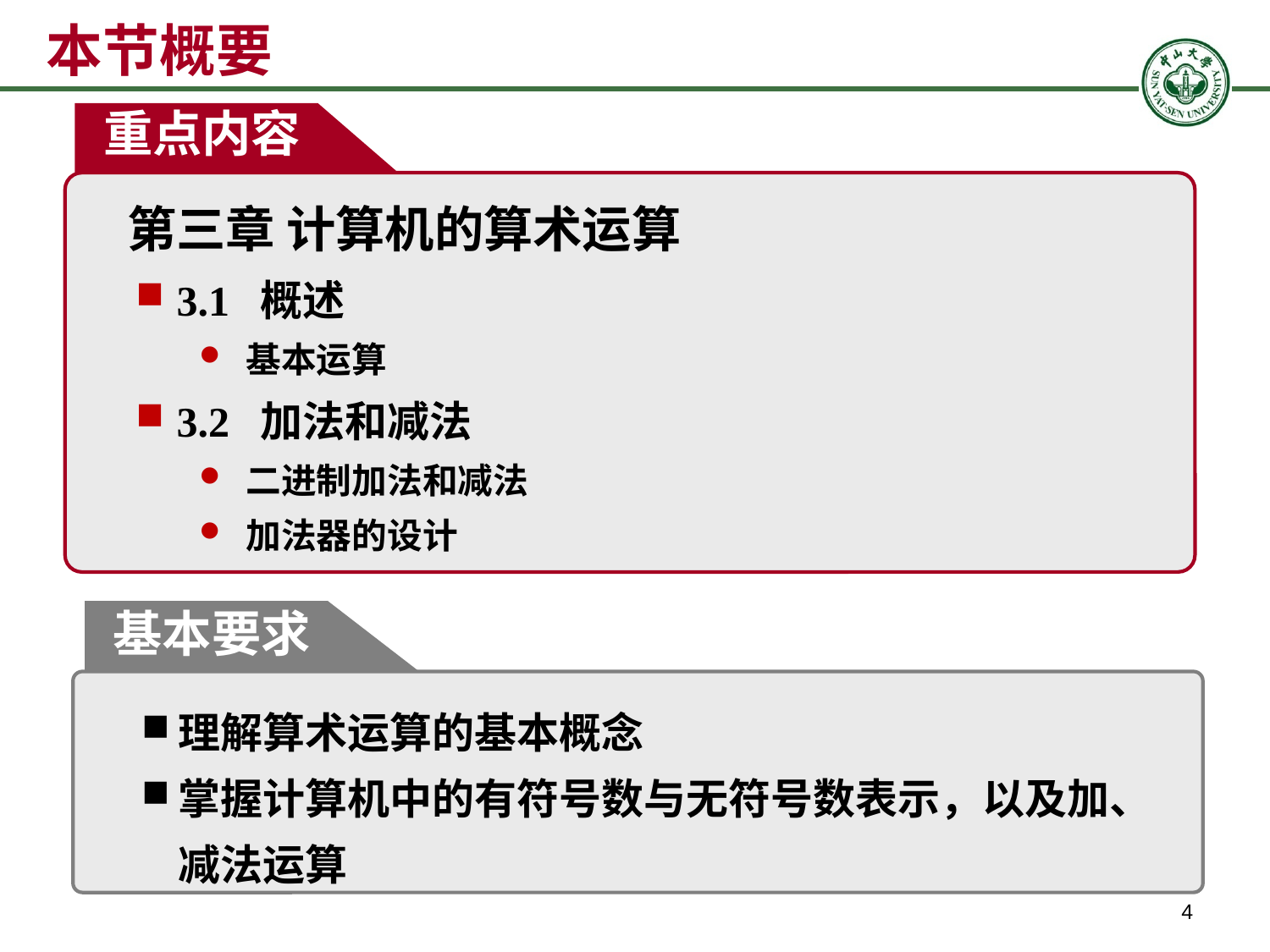

本节概要
重点内容

第三章 计算机的算术运算
 3.1  概述
 基本运算
 3.2  加法和减法
 二进制加法和减法
 加法器的设计
基本要求

理解算术运算的基本概念
掌握计算机中的有符号数与无符号数表示，以及加、减法运算